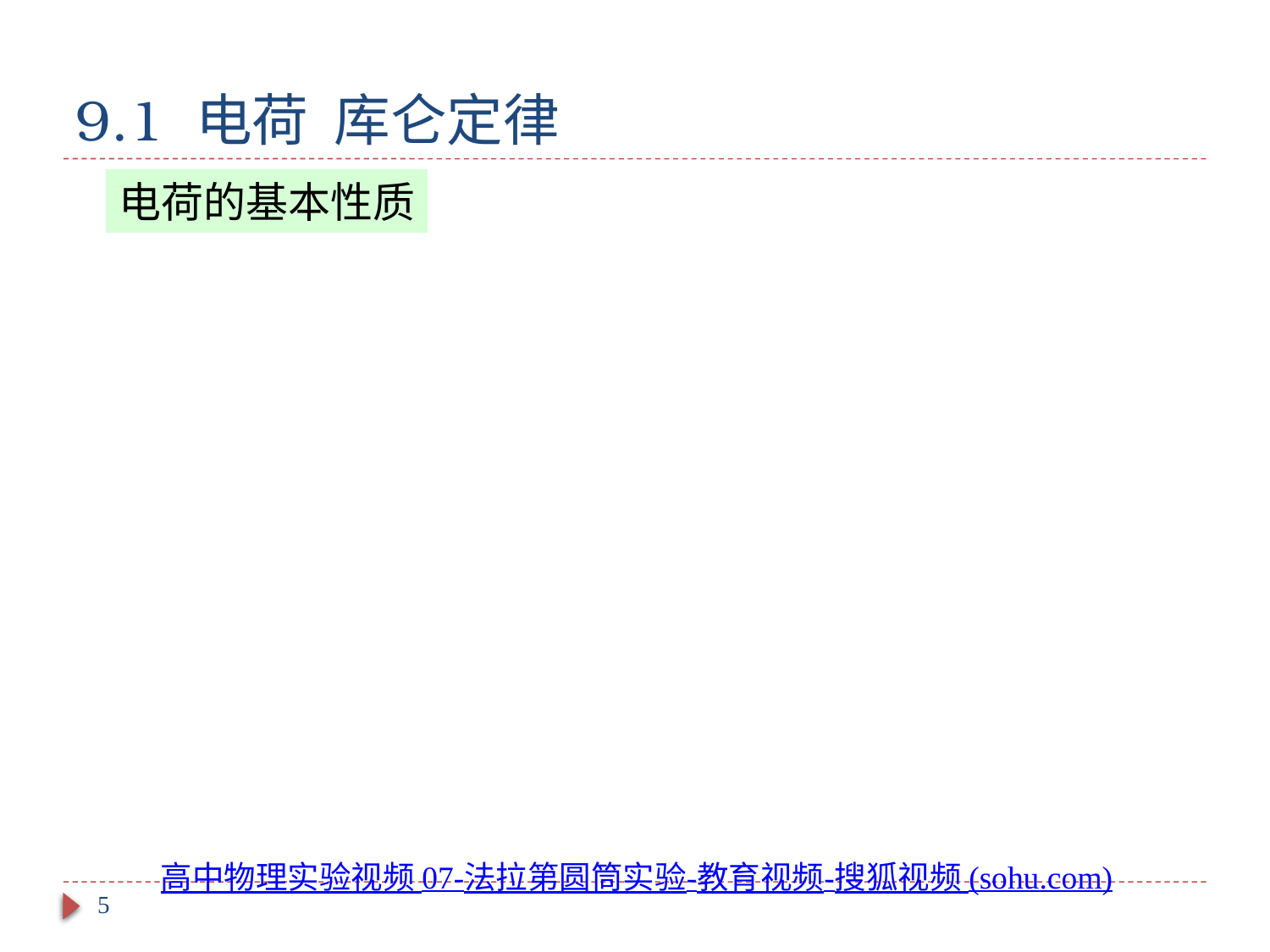

# 9.1 电荷  库仑定律
电荷的基本性质
高中物理实验视频 07-法拉第圆筒实验-教育视频-搜狐视频 (sohu.com)
5